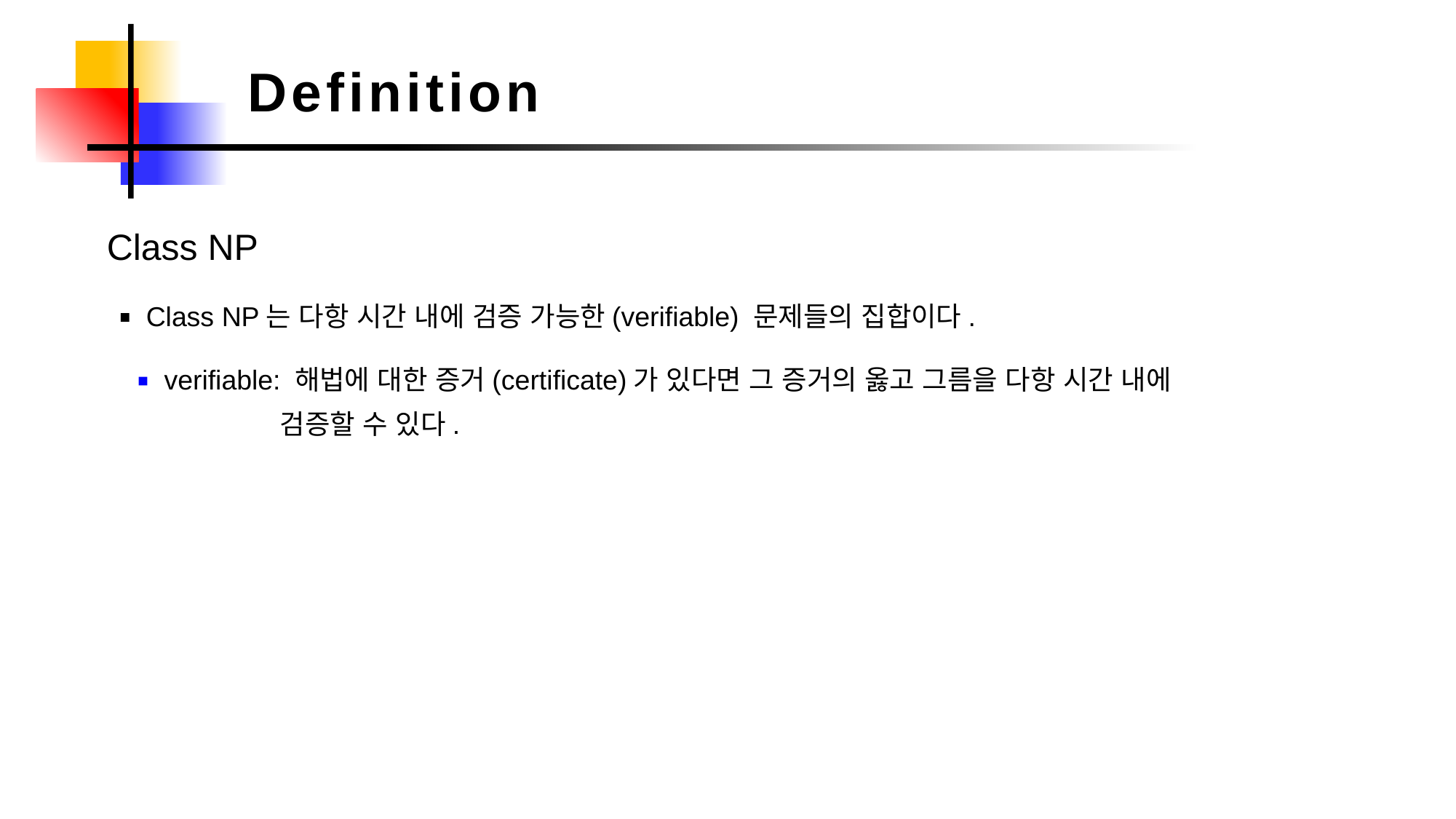

Definition
Class NP
Class NP는 다항 시간 내에 검증 가능한(verifiable) 문제들의 집합이다.

verifiable: 해법에 대한 증거(certificate)가 있다면 그 증거의 옳고 그름을 다항 시간 내에

검증할 수 있다.